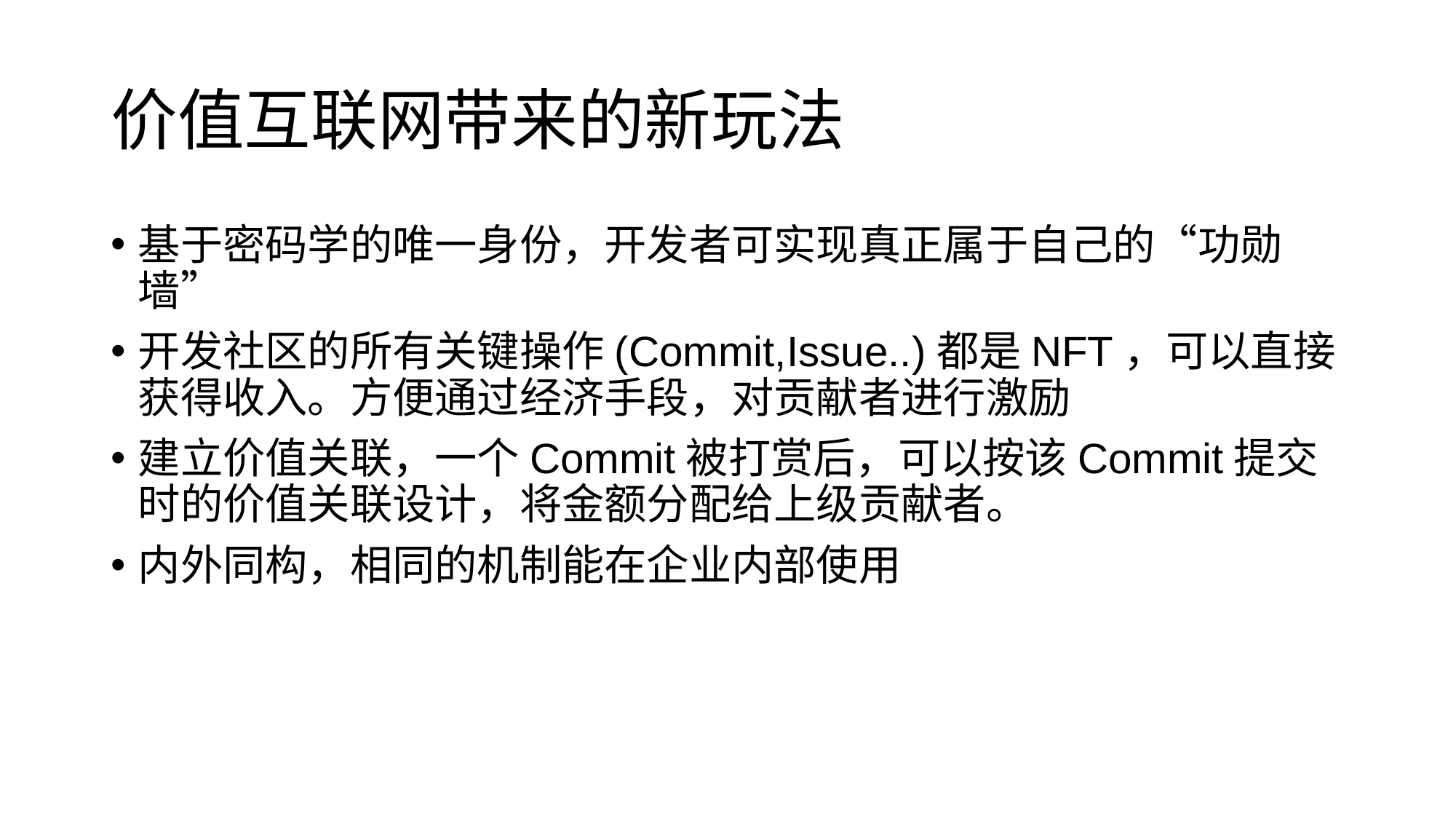

# 价值互联网带来的新玩法
基于密码学的唯一身份，开发者可实现真正属于自己的“功勋墙”
开发社区的所有关键操作(Commit,Issue..)都是NFT，可以直接获得收入。方便通过经济手段，对贡献者进行激励
建立价值关联，一个Commit被打赏后，可以按该Commit提交时的价值关联设计，将金额分配给上级贡献者。
内外同构，相同的机制能在企业内部使用